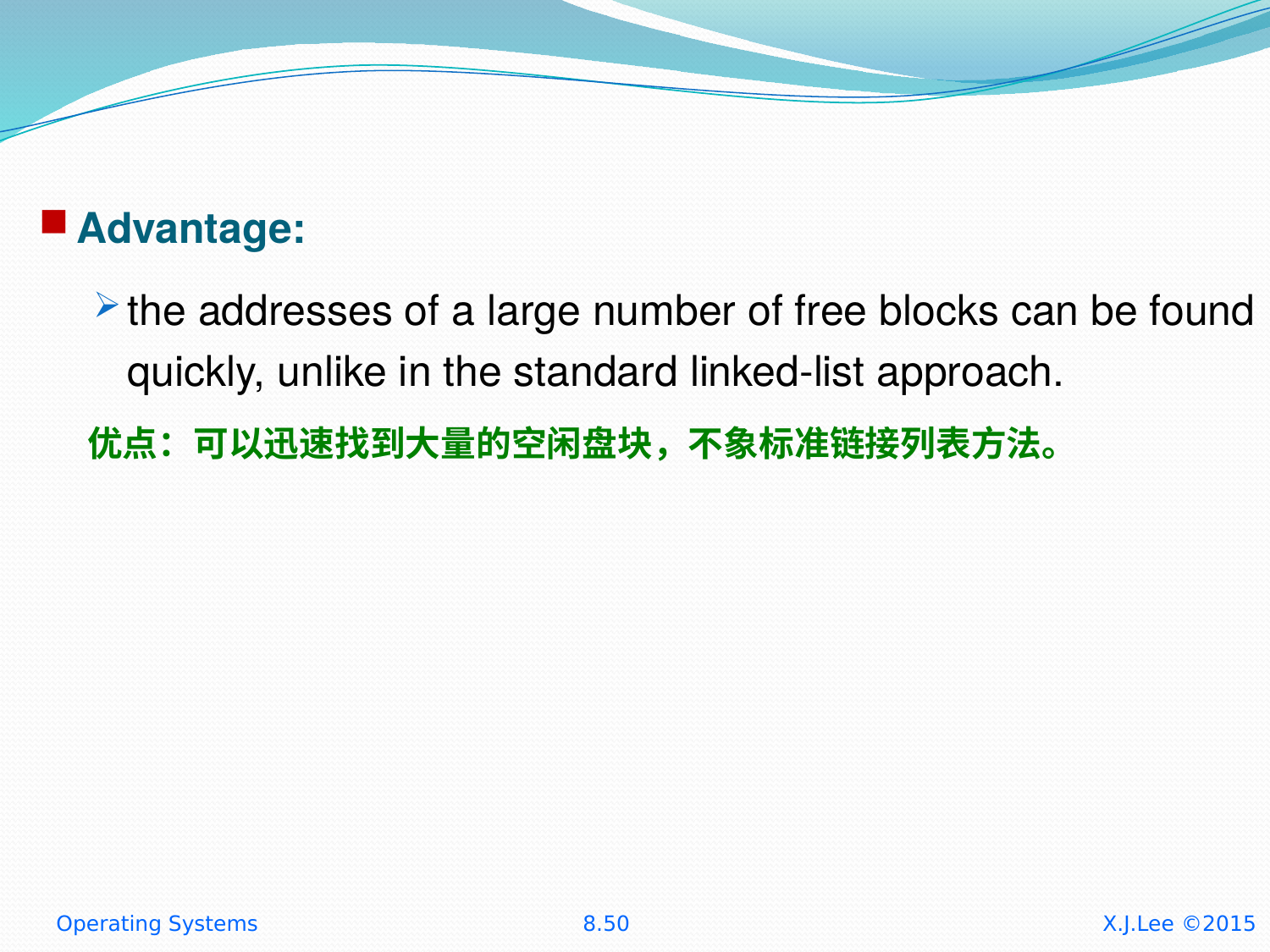

Advantage:
the addresses of a large number of free blocks can be found quickly, unlike in the standard linked-list approach.
     优点：可以迅速找到大量的空闲盘块，不象标准链接列表方法。
Operating Systems
8.50
X.J.Lee ©2015